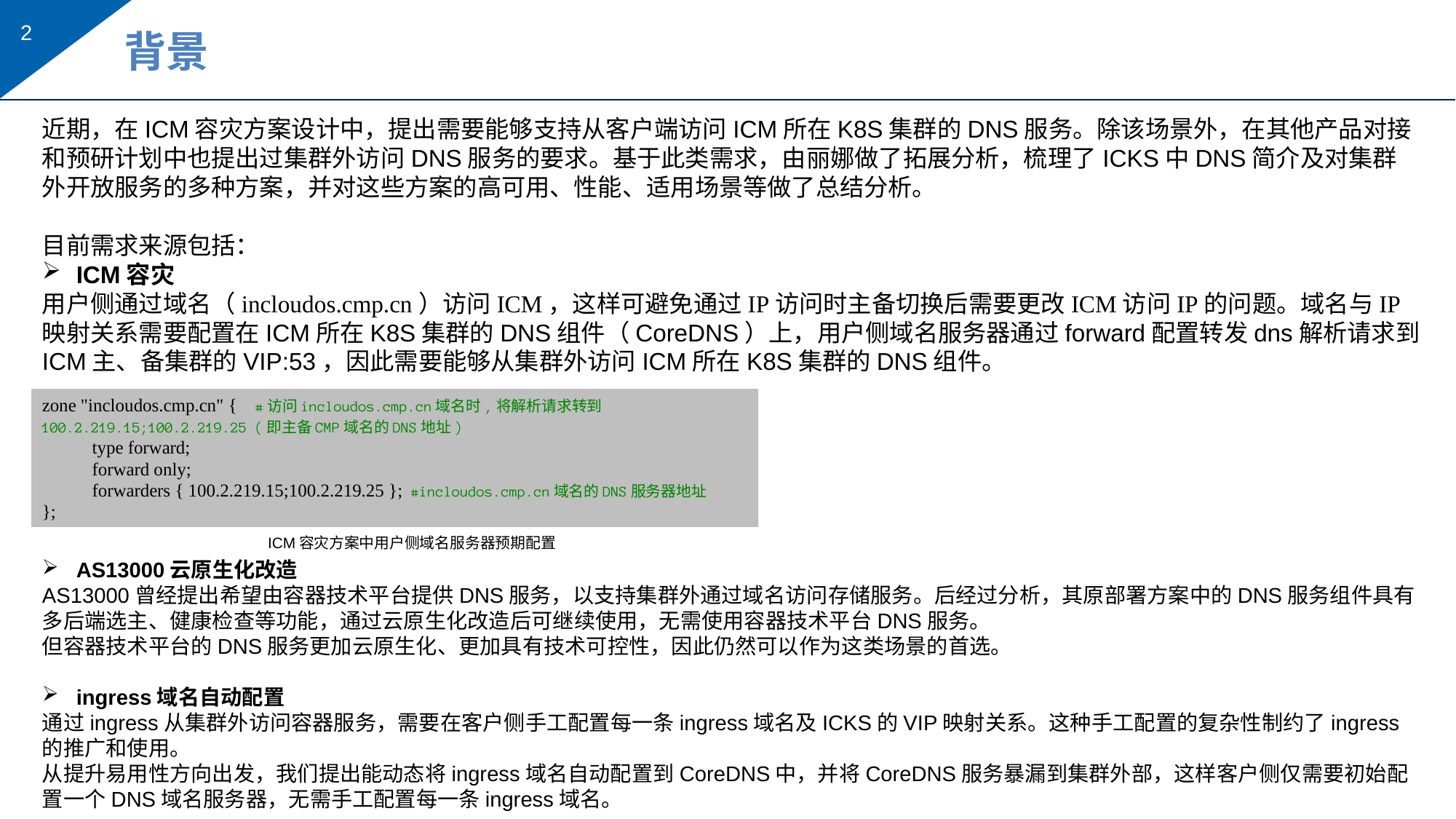

# 背景
近期，在ICM容灾方案设计中，提出需要能够支持从客户端访问ICM所在K8S集群的DNS服务。除该场景外，在其他产品对接和预研计划中也提出过集群外访问DNS服务的要求。基于此类需求，由丽娜做了拓展分析，梳理了ICKS中DNS简介及对集群外开放服务的多种方案，并对这些方案的高可用、性能、适用场景等做了总结分析。

目前需求来源包括：
ICM容灾
用户侧通过域名（incloudos.cmp.cn）访问ICM，这样可避免通过IP访问时主备切换后需要更改ICM访问IP的问题。域名与IP映射关系需要配置在ICM所在K8S集群的DNS组件（CoreDNS）上，用户侧域名服务器通过forward配置转发dns解析请求到ICM主、备集群的VIP:53，因此需要能够从集群外访问ICM所在K8S集群的DNS组件。
zone "incloudos.cmp.cn" {    #访问incloudos.cmp.cn域名时,将解析请求转到100.2.219.15;100.2.219.25 (即主备CMP域名的DNS地址)
           type forward;
           forward only;
           forwarders { 100.2.219.15;100.2.219.25 }; #incloudos.cmp.cn域名的DNS服务器地址
};
ICM容灾方案中用户侧域名服务器预期配置
AS13000云原生化改造
AS13000曾经提出希望由容器技术平台提供DNS服务，以支持集群外通过域名访问存储服务。后经过分析，其原部署方案中的DNS服务组件具有多后端选主、健康检查等功能，通过云原生化改造后可继续使用，无需使用容器技术平台DNS服务。
但容器技术平台的DNS服务更加云原生化、更加具有技术可控性，因此仍然可以作为这类场景的首选。

ingress域名自动配置
通过ingress从集群外访问容器服务，需要在客户侧手工配置每一条ingress域名及ICKS的VIP映射关系。这种手工配置的复杂性制约了ingress的推广和使用。
从提升易用性方向出发，我们提出能动态将ingress域名自动配置到CoreDNS中，并将CoreDNS服务暴漏到集群外部，这样客户侧仅需要初始配置一个DNS域名服务器，无需手工配置每一条ingress域名。